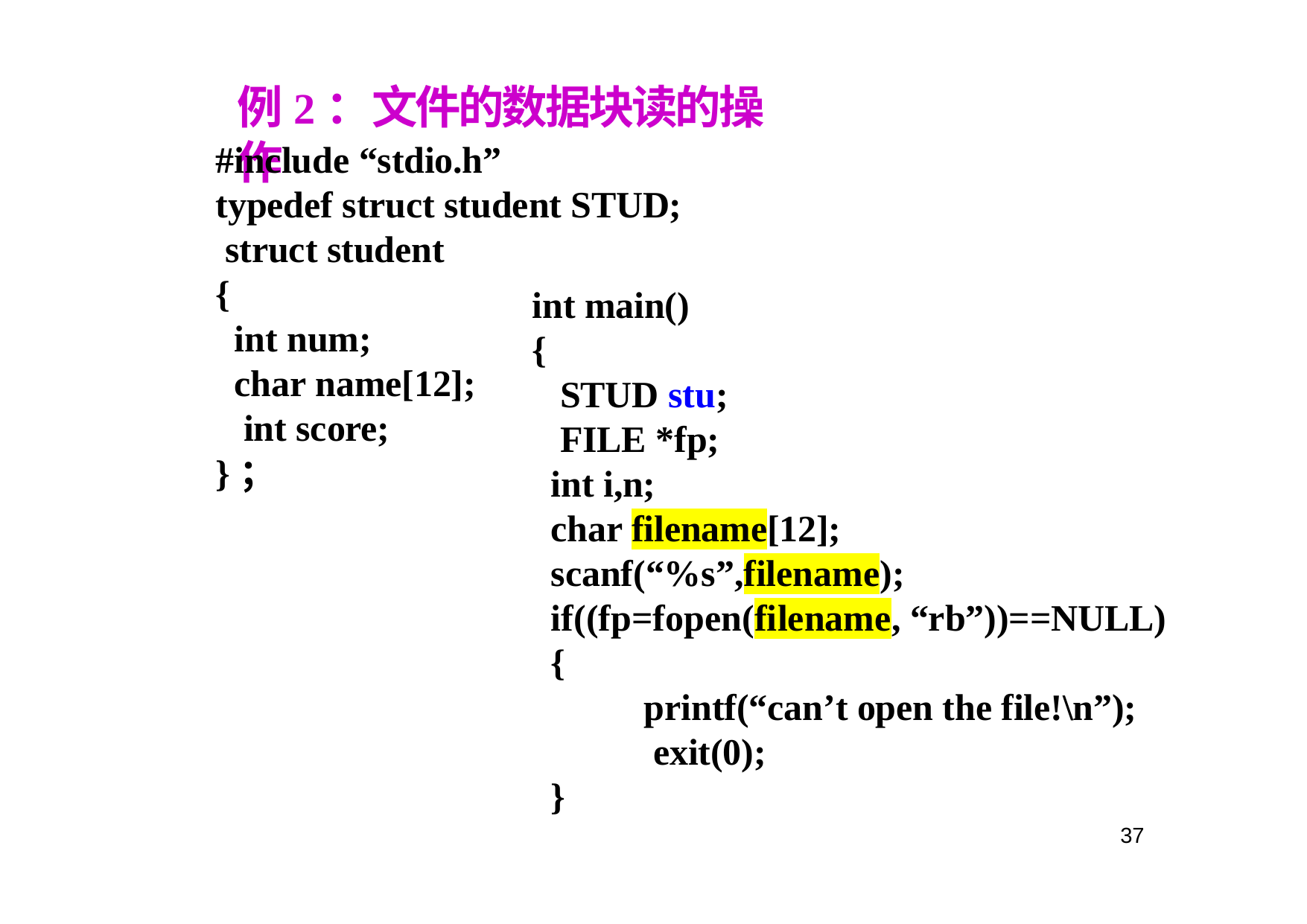

# 例2：文件的数据块读的操作
#include “stdio.h”
typedef struct student STUD;  struct student
{
int main()
{
STUD stu;  FILE *fp;
int num;
char name[12];  int score;
}；
int i,n;
char filename[12];  scanf(“%s”,filename);  if((fp=fopen(filename, “rb”))==NULL)
{
printf(“can’t open the file!\n”);  exit(0);
}

37